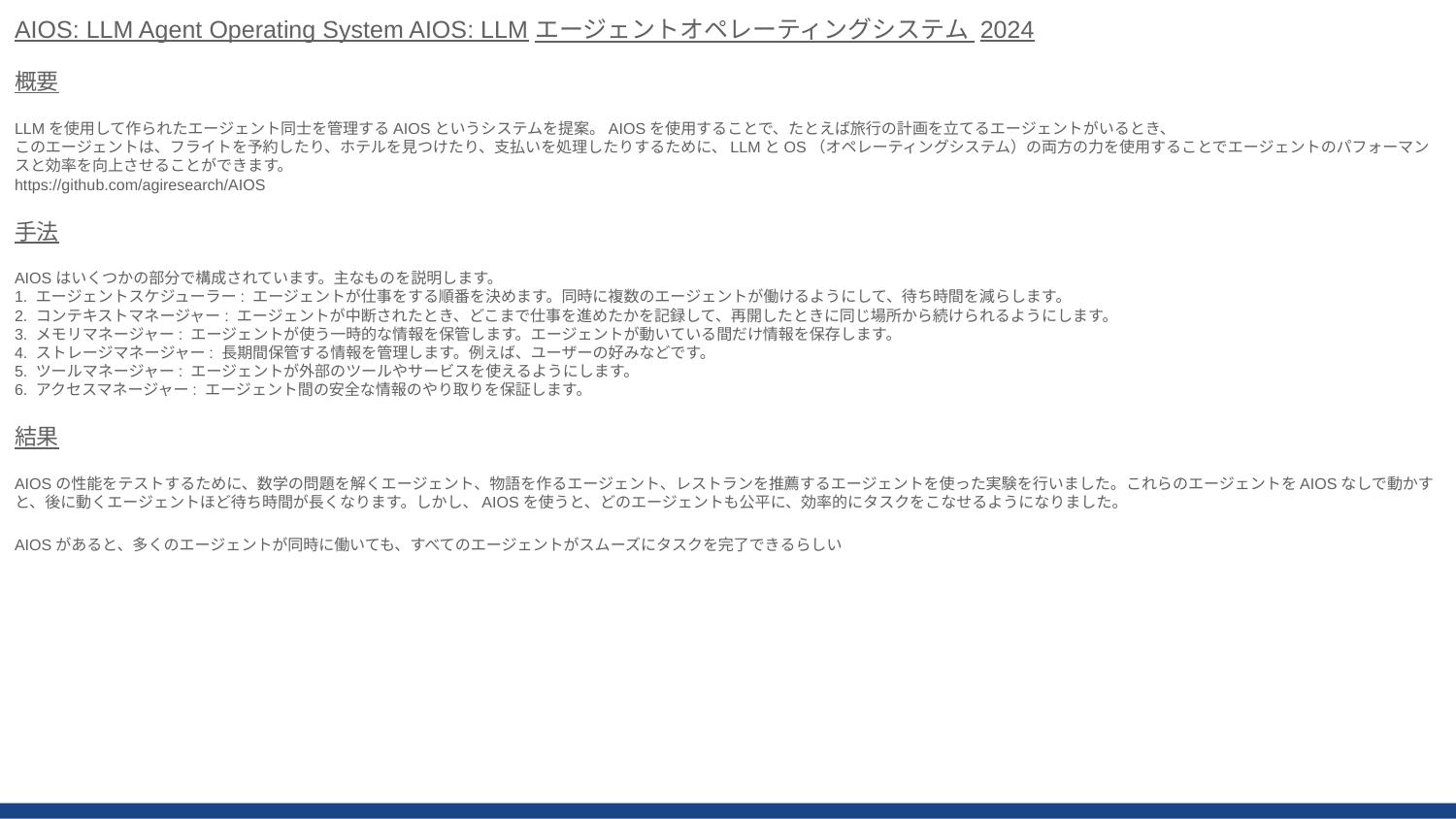

AIOS: LLM Agent Operating System AIOS: LLMエージェントオペレーティングシステム 2024
概要
LLMを使用して作られたエージェント同士を管理するAIOSというシステムを提案。AIOSを使用することで、たとえば旅行の計画を立てるエージェントがいるとき、
このエージェントは、フライトを予約したり、ホテルを見つけたり、支払いを処理したりするために、LLMとOS（オペレーティングシステム）の両方の力を使用することでエージェントのパフォーマンスと効率を向上させることができます。
https://github.com/agiresearch/AIOS
手法
AIOSはいくつかの部分で構成されています。主なものを説明します。
1. エージェントスケジューラー: エージェントが仕事をする順番を決めます。同時に複数のエージェントが働けるようにして、待ち時間を減らします。
2. コンテキストマネージャー: エージェントが中断されたとき、どこまで仕事を進めたかを記録して、再開したときに同じ場所から続けられるようにします。
3. メモリマネージャー: エージェントが使う一時的な情報を保管します。エージェントが動いている間だけ情報を保存します。
4. ストレージマネージャー: 長期間保管する情報を管理します。例えば、ユーザーの好みなどです。
5. ツールマネージャー: エージェントが外部のツールやサービスを使えるようにします。
6. アクセスマネージャー: エージェント間の安全な情報のやり取りを保証します。
結果
AIOSの性能をテストするために、数学の問題を解くエージェント、物語を作るエージェント、レストランを推薦するエージェントを使った実験を行いました。これらのエージェントをAIOSなしで動かすと、後に動くエージェントほど待ち時間が長くなります。しかし、AIOSを使うと、どのエージェントも公平に、効率的にタスクをこなせるようになりました。
AIOSがあると、多くのエージェントが同時に働いても、すべてのエージェントがスムーズにタスクを完了できるらしい